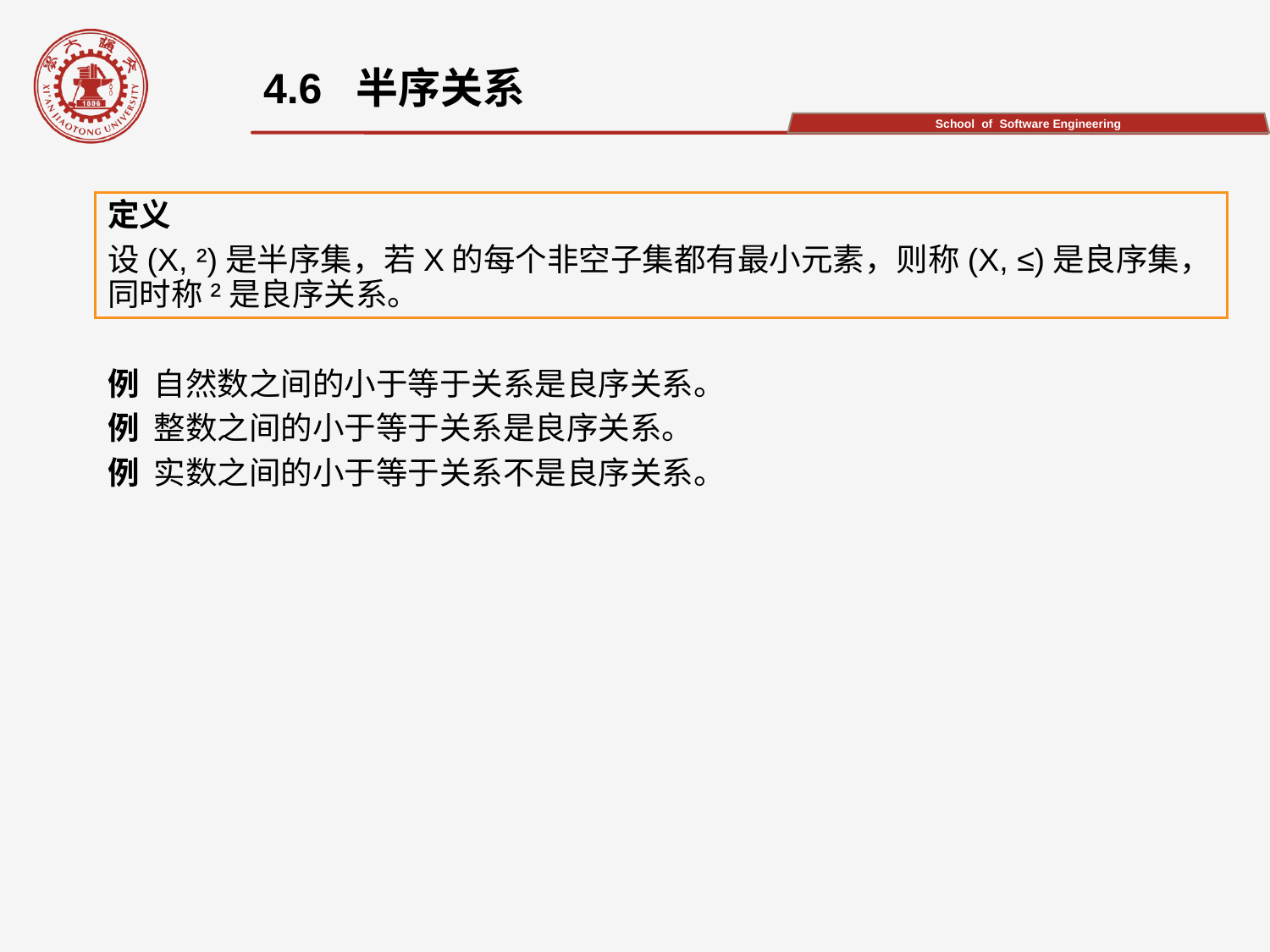

4.6  半序关系

定义
设(X, ²)是半序集，若X的每个非空子集都有最小元素，则称(X, ≤)是良序集，同时称²是良序关系。

例  自然数之间的小于等于关系是良序关系。
例  整数之间的小于等于关系是良序关系。
例  实数之间的小于等于关系不是良序关系。